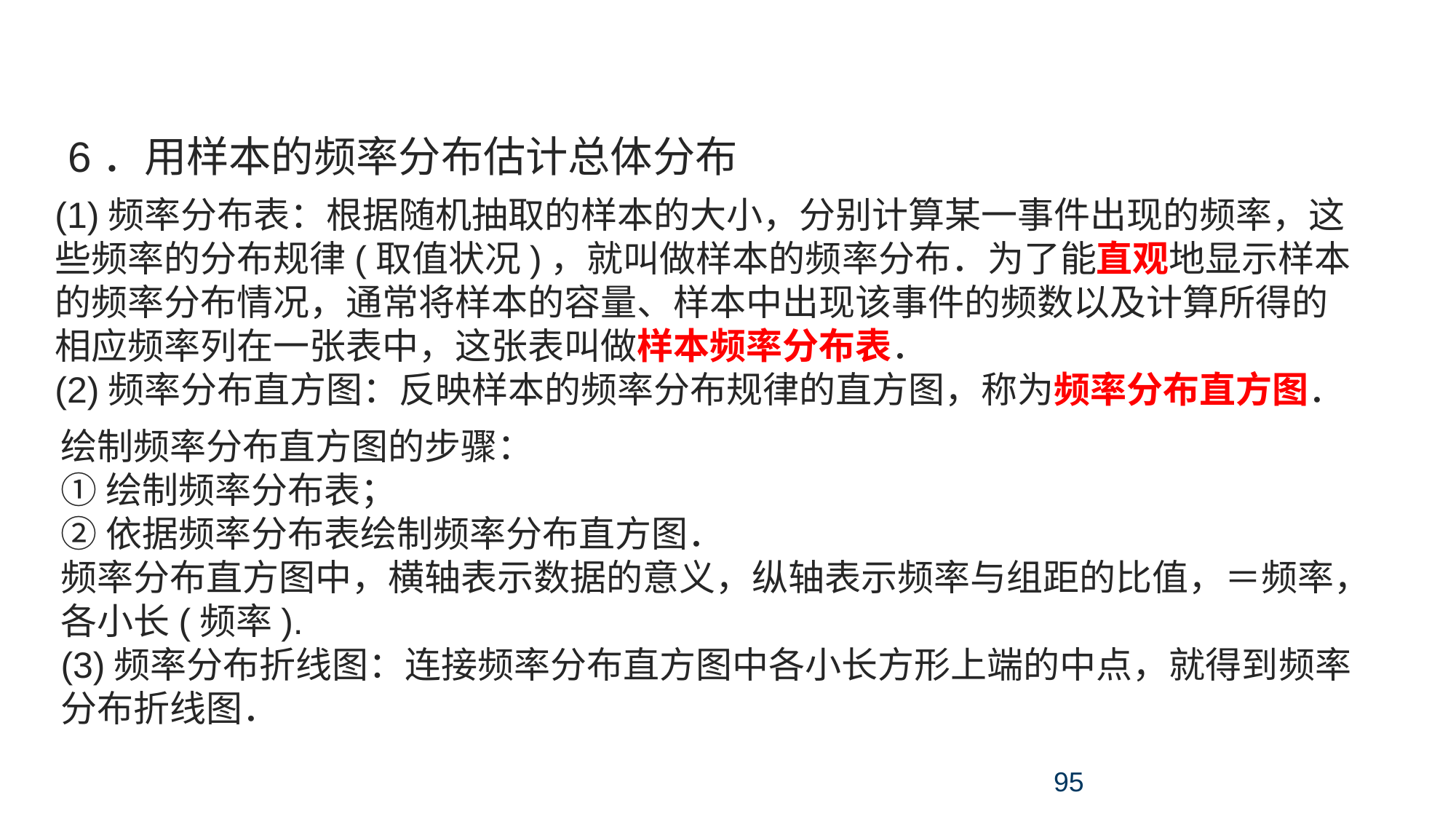

考点四  统计与统计案例
6．用样本的频率分布估计总体分布
(1)频率分布表：根据随机抽取的样本的大小，分别计算某一事件出现的频率，这些频率的分布规律(取值状况)，就叫做样本的频率分布．为了能直观地显示样本的频率分布情况，通常将样本的容量、样本中出现该事件的频数以及计算所得的相应频率列在一张表中，这张表叫做样本频率分布表．
(2)频率分布直方图：反映样本的频率分布规律的直方图，称为频率分布直方图．
绘制频率分布直方图的步骤：
①绘制频率分布表；
②依据频率分布表绘制频率分布直方图．
频率分布直方图中，横轴表示数据的意义，纵轴表示频率与组距的比值，＝频率，各小长(频率).
(3)频率分布折线图：连接频率分布直方图中各小长方形上端的中点，就得到频率分布折线图．
95